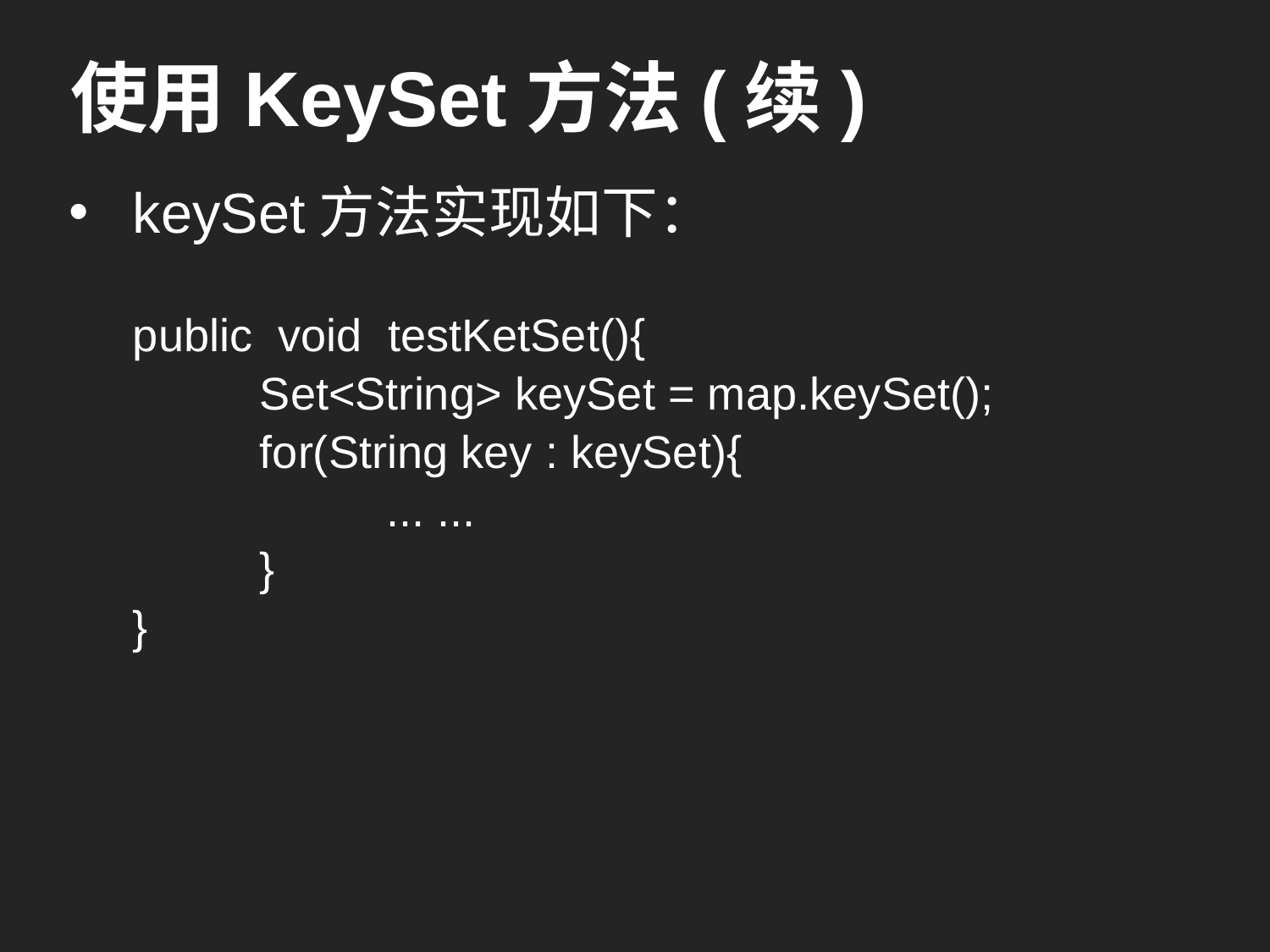

# 使用KeySet方法(续)
keySet方法实现如下：

public  void  testKetSet(){
	Set<String> keySet = map.keySet();
	for(String key : keySet){
		... ...
	}
}